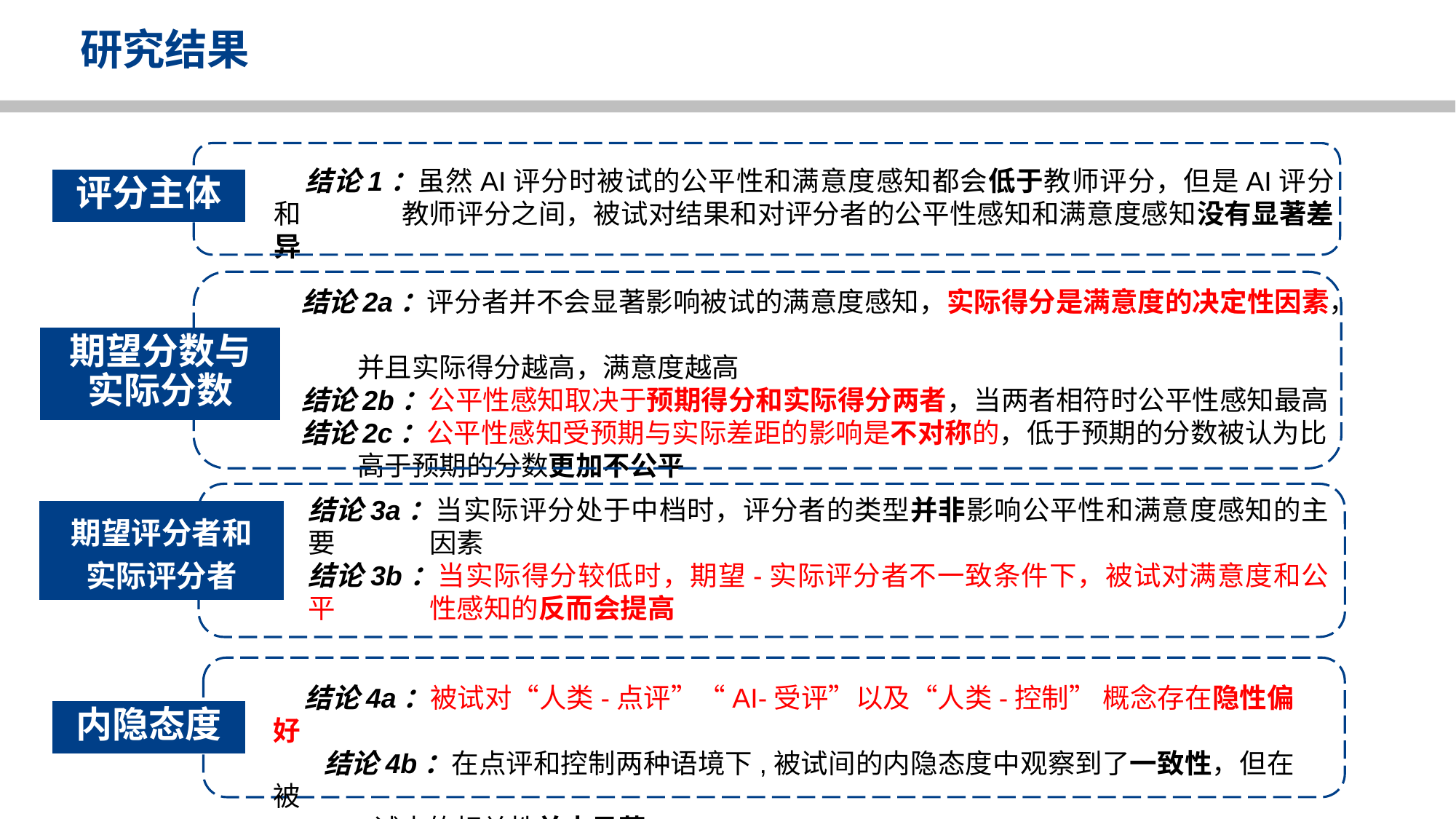

# 研究结果

结论1：虽然AI评分时被试的公平性和满意度感知都会低于教师评分，但是AI评分和                教师评分之间，被试对结果和对评分者的公平性感知和满意度感知没有显著差异
评分主体

结论2a：评分者并不会显著影响被试的满意度感知，实际得分是满意度的决定性因素，
        并且实际得分越高，满意度越高
结论2b：公平性感知取决于预期得分和实际得分两者，当两者相符时公平性感知最高
结论2c：公平性感知受预期与实际差距的影响是不对称的，低于预期的分数被认为比
        高于预期的分数更加不公平

期望分数与实际分数

结论3a：当实际评分处于中档时，评分者的类型并非影响公平性和满意度感知的主要	  因素
结论3b：当实际得分较低时，期望-实际评分者不一致条件下，被试对满意度和公平	  性感知的反而会提高

期望评分者和
实际评分者

结论4a：被试对“人类-点评”“AI-受评”以及“人类-控制” 概念存在隐性偏好
  结论4b：在点评和控制两种语境下,被试间的内隐态度中观察到了一致性，但在被
          试内的相关性并未显著

内隐态度